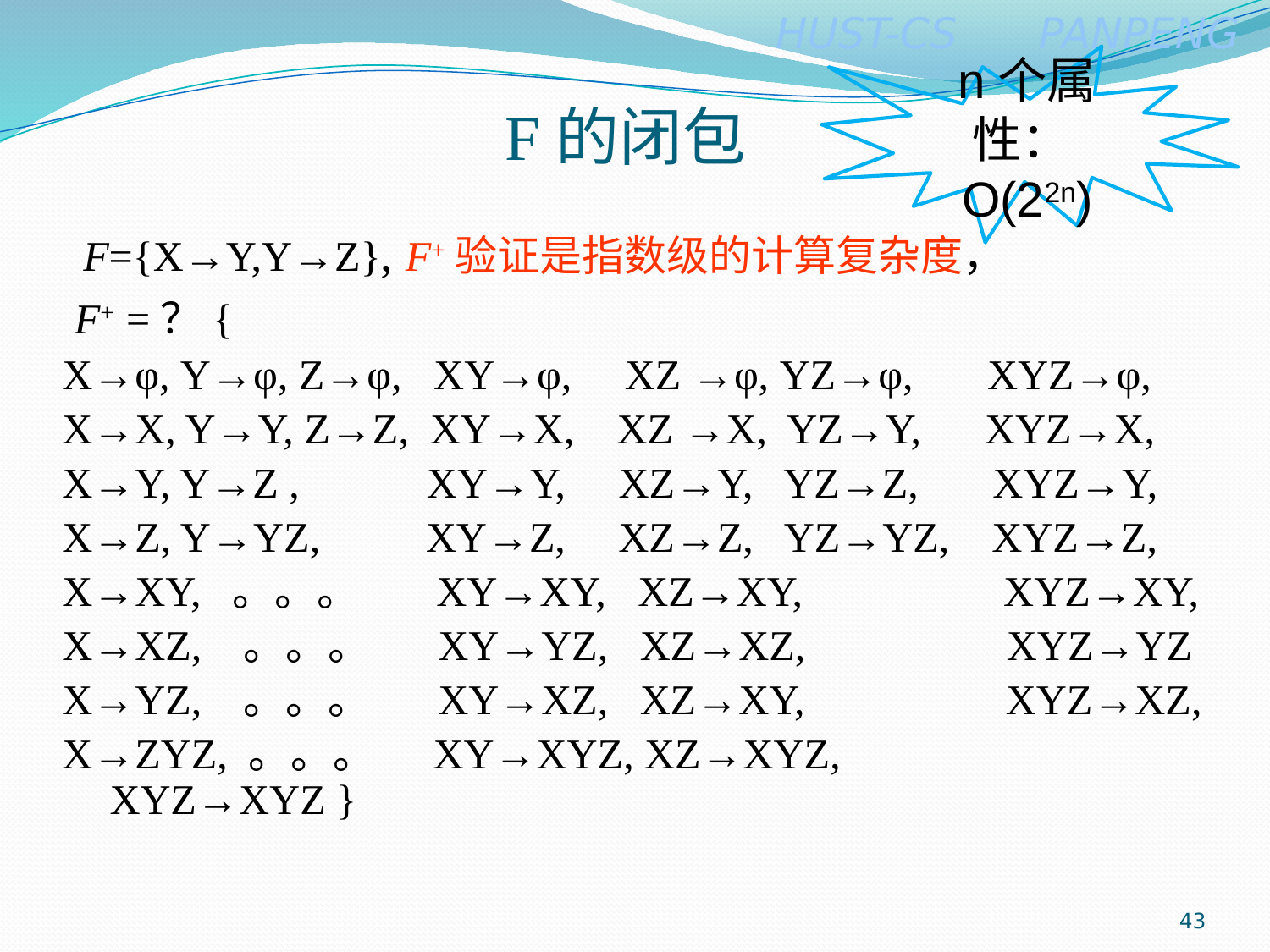

F的闭包
n个属性：O(22n)
  F={X→Y,Y→Z}, F+验证是指数级的计算复杂度，
 F+  =？{
X→φ, Y→φ, Z→φ,   XY→φ,     XZ →φ, YZ→φ,       XYZ→φ,
X→X, Y→Y, Z→Z,  XY→X,    XZ →X,  YZ→Y,      XYZ→X,
X→Y, Y→Z ,            XY→Y,     XZ→Y,   YZ→Z,       XYZ→Y,
X→Z, Y→YZ,          XY→Z,     XZ→Z,   YZ→YZ,    XYZ→Z,
X→XY,  。。。       XY→XY,   XZ→XY,                   XYZ→XY,
X→XZ,   。。。      XY→YZ,   XZ→XZ,                   XYZ→YZ
X→YZ,   。。。      XY→XZ,   XZ→XY,                   XYZ→XZ,
X→ZYZ, 。。。     XY→XYZ, XZ→XYZ,               XYZ→XYZ }
43